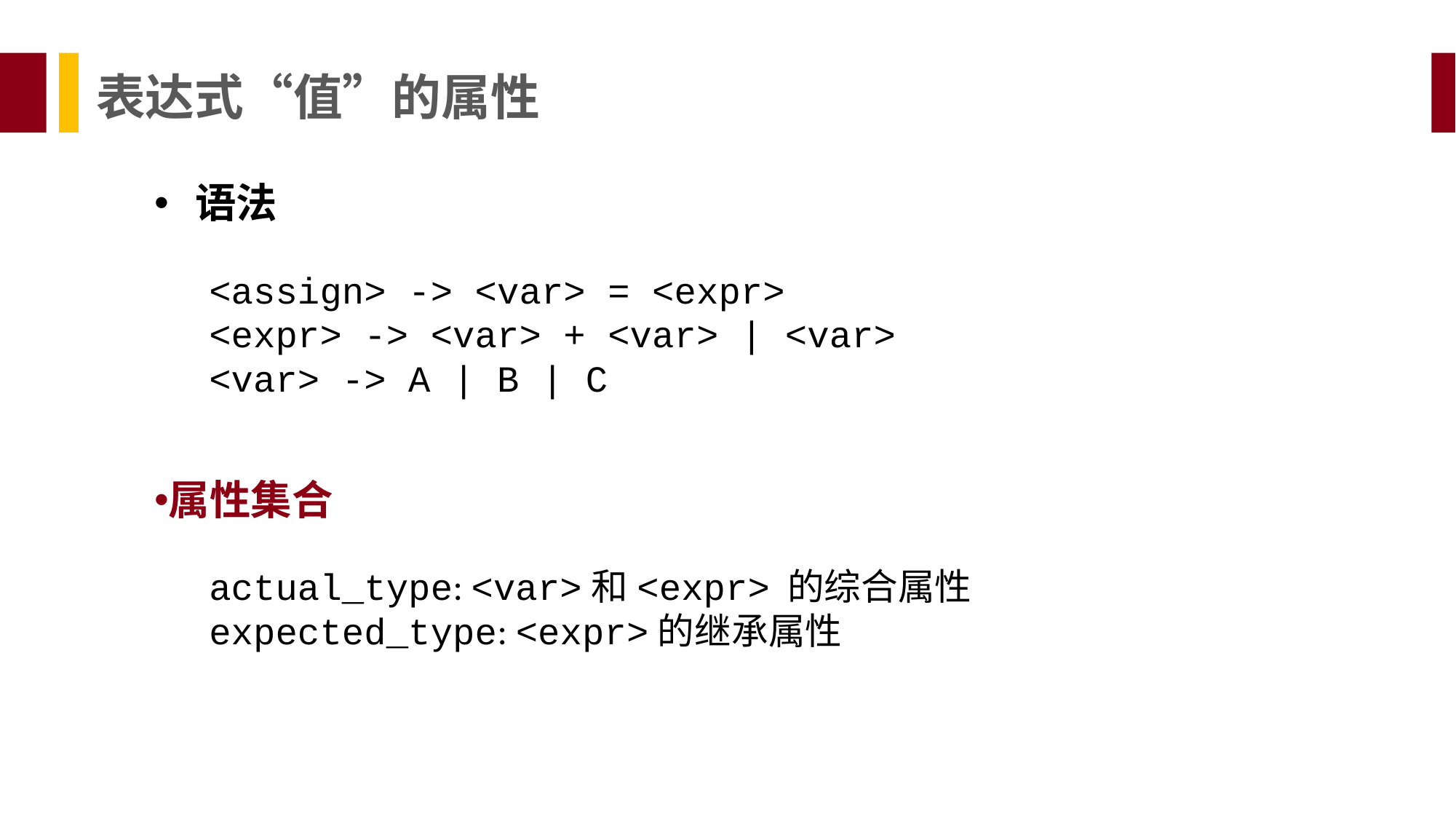

表达式“值”的属性

语法

<assign> -> <var> = <expr>
<expr> -> <var> + <var> | <var>
<var> -> A | B | C

属性集合

actual_type: <var>和<expr> 的综合属性
expected_type: <expr>的继承属性